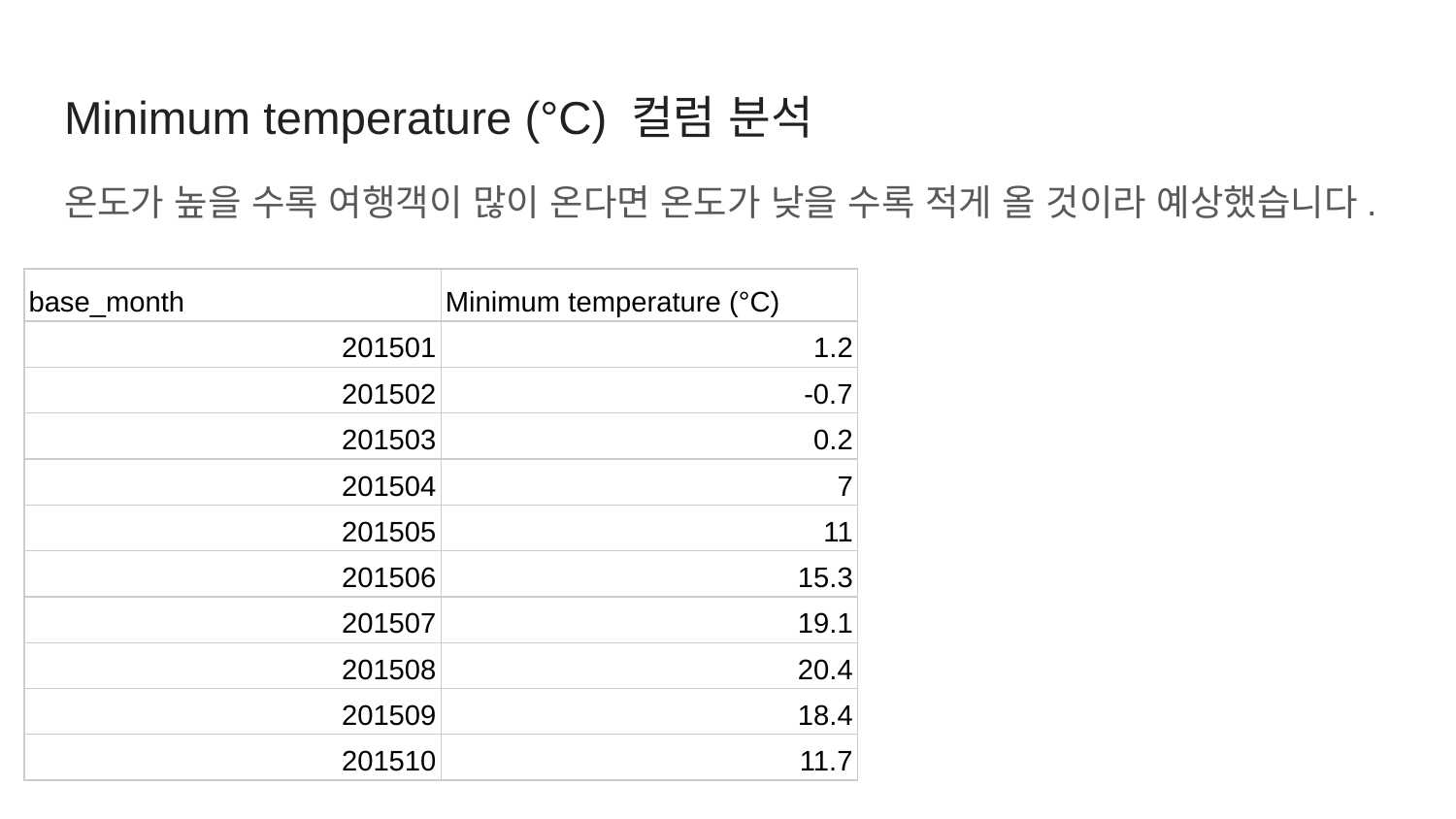

# Minimum temperature (°C) 컬럼 분석

온도가 높을 수록 여행객이 많이 온다면 온도가 낮을 수록 적게 올 것이라 예상했습니다.
| base\_month | Minimum temperature (°C) |
| --- | --- |
| 201501 | 1.2 |
| 201502 | -0.7 |
| 201503 | 0.2 |
| 201504 | 7 |
| 201505 | 11 |
| 201506 | 15.3 |
| 201507 | 19.1 |
| 201508 | 20.4 |
| 201509 | 18.4 |
| 201510 | 11.7 |